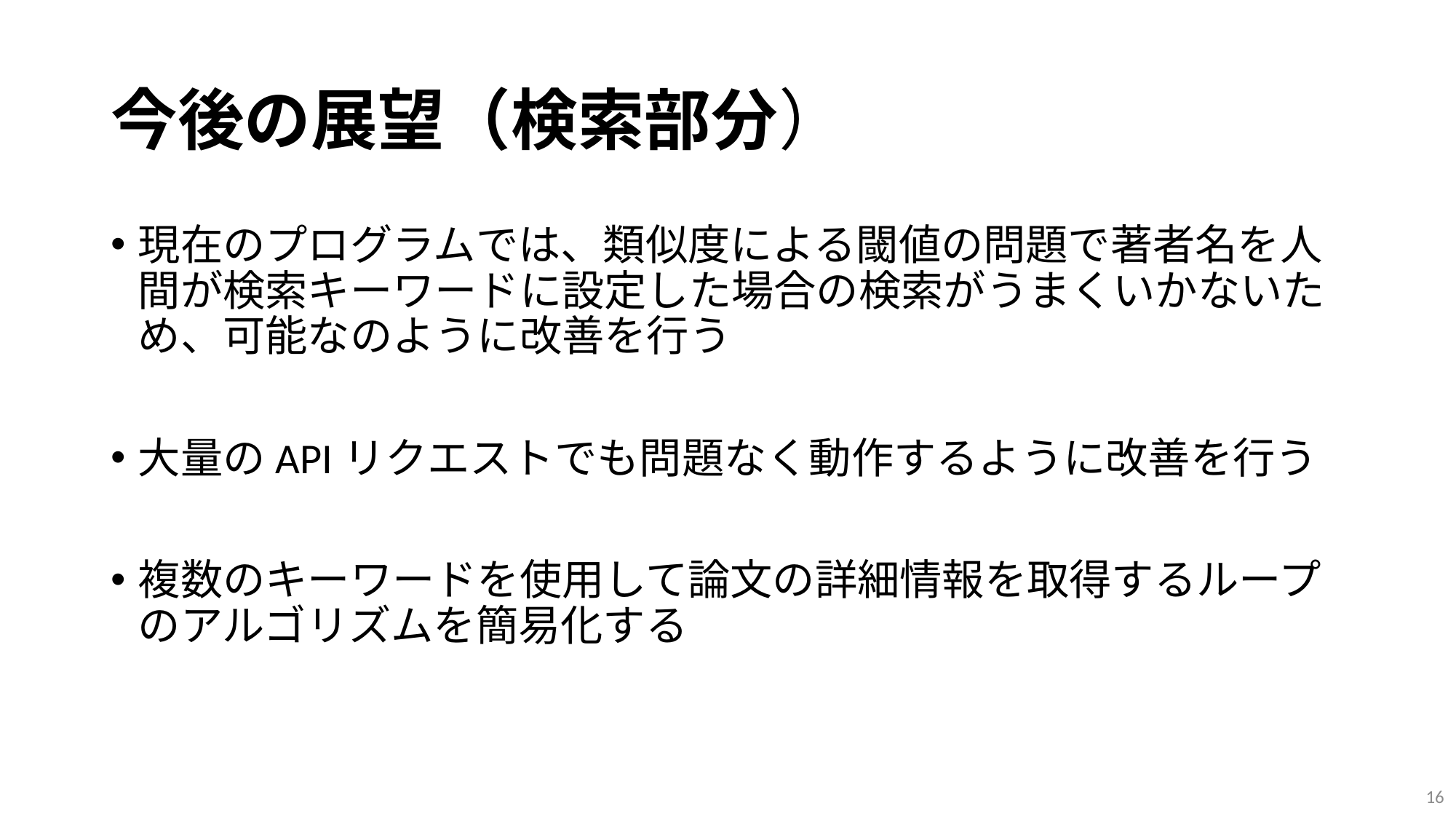

# 今後の展望（検索部分）
現在のプログラムでは、類似度による閾値の問題で著者名を人間が検索キーワードに設定した場合の検索がうまくいかないため、可能なのように改善を行う

大量のAPIリクエストでも問題なく動作するように改善を行う

複数のキーワードを使用して論文の詳細情報を取得するループのアルゴリズムを簡易化する

16